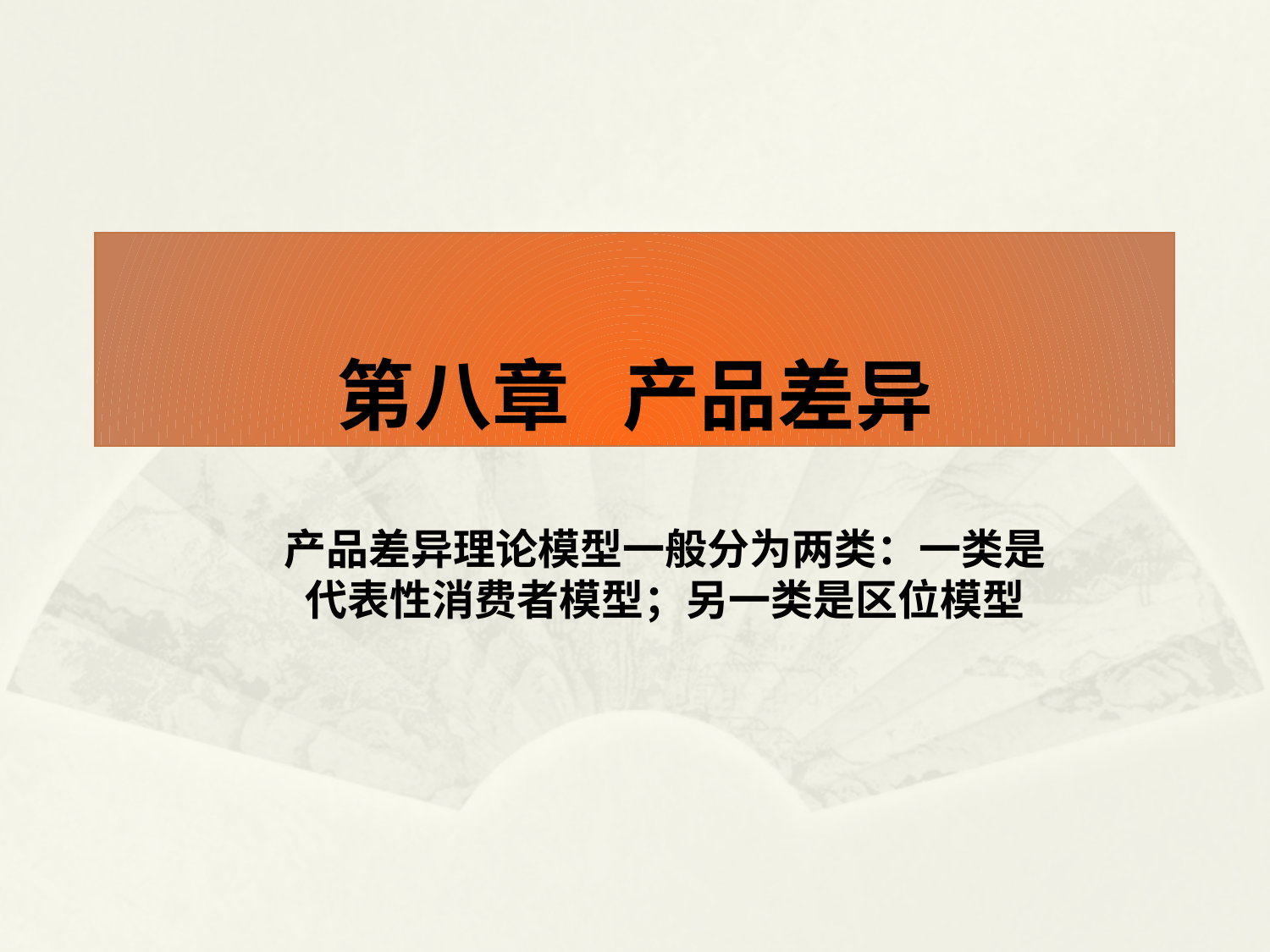

# 第八章   产品差异
产品差异理论模型一般分为两类：一类是代表性消费者模型；另一类是区位模型